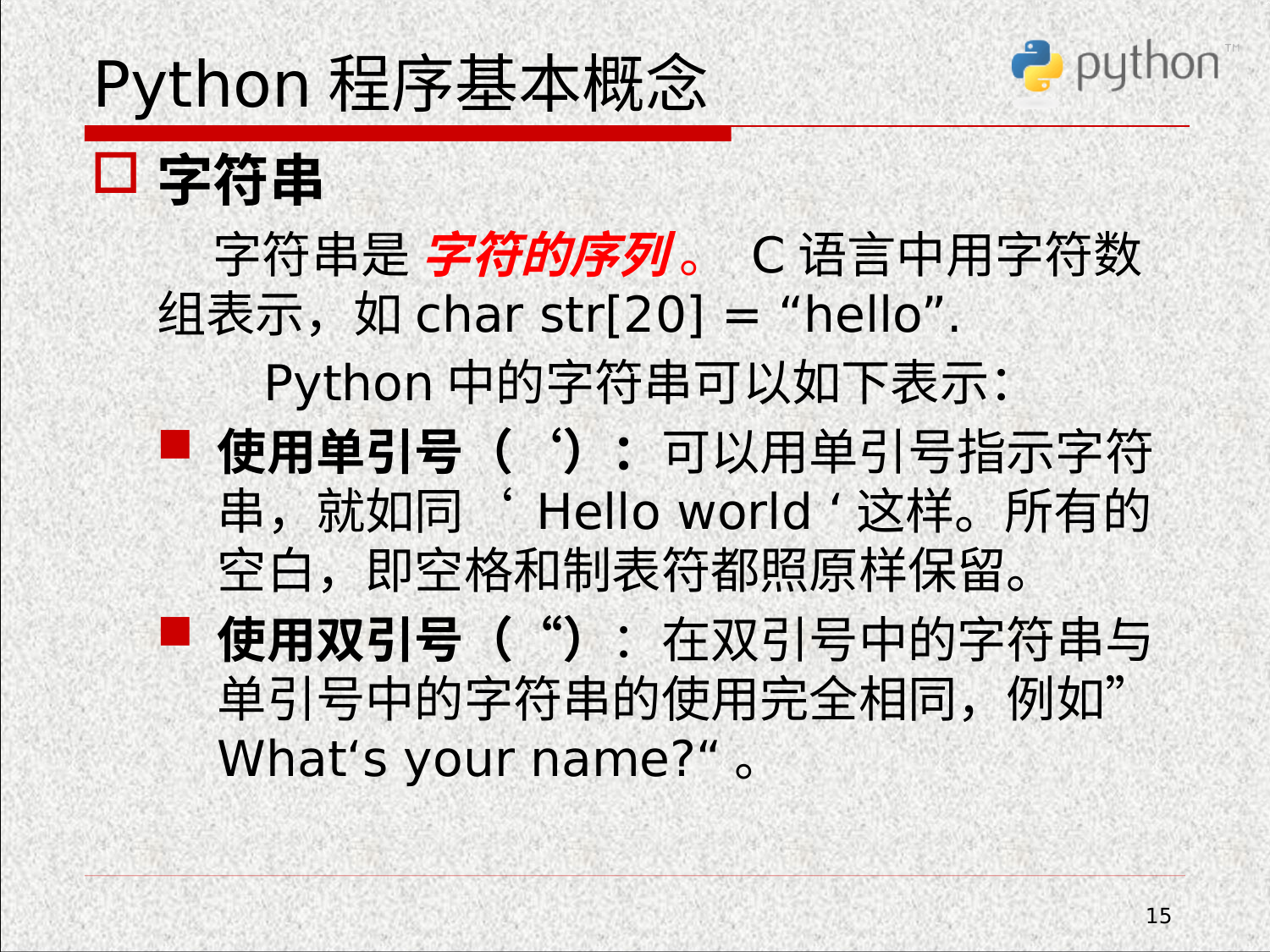

# Python程序基本概念
字符串
          字符串是 字符的序列 。 C语言中用字符数组表示，如char str[20] = “hello”.
           Python中的字符串可以如下表示：
使用单引号（‘）：可以用单引号指示字符串，就如同‘ Hello world ‘这样。所有的空白，即空格和制表符都照原样保留。
使用双引号（“）：在双引号中的字符串与单引号中的字符串的使用完全相同，例如”What‘s your name?“。

15